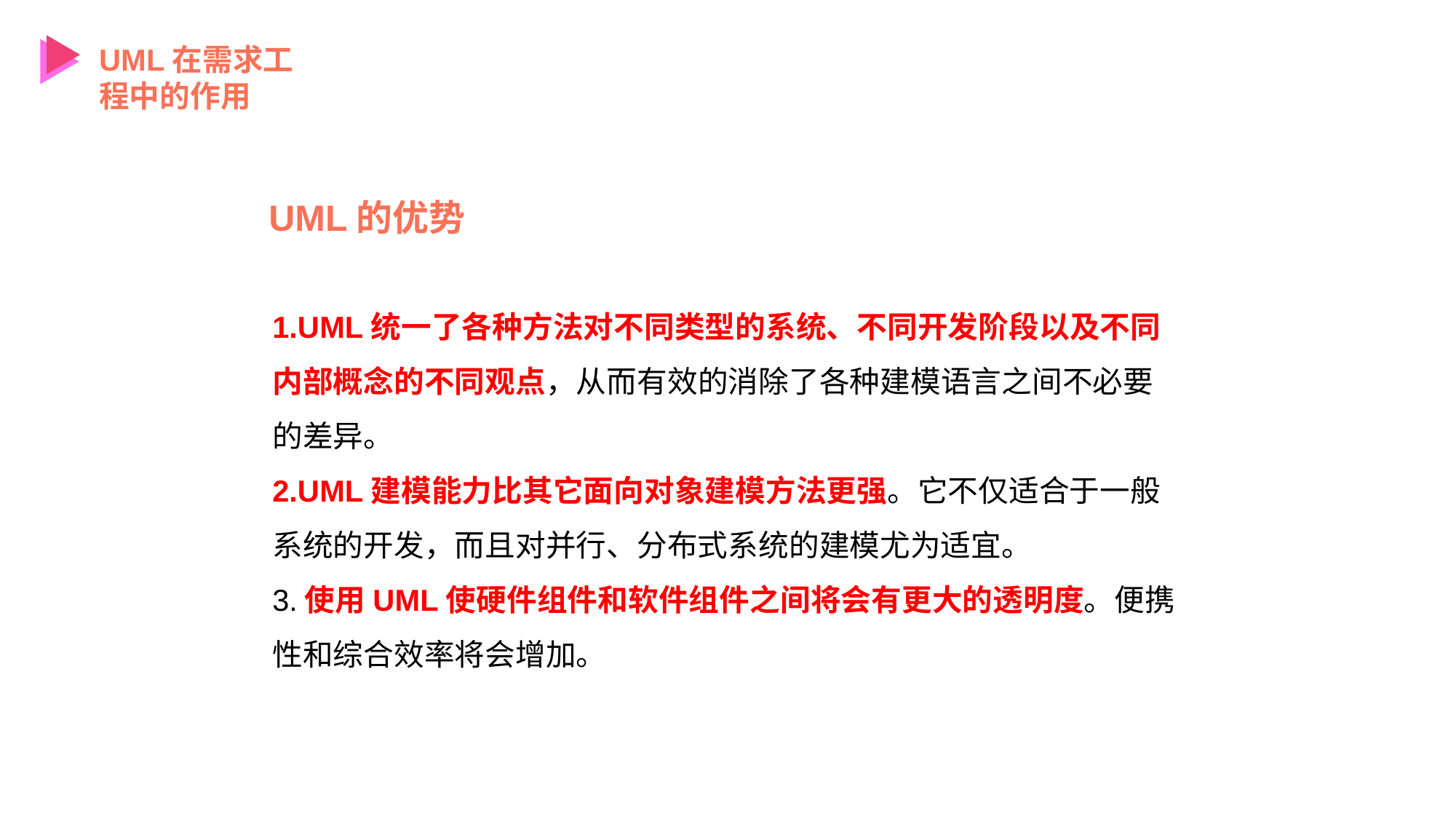

UML在需求工程中的作用
UML的优势
1.UML统一了各种方法对不同类型的系统、不同开发阶段以及不同内部概念的不同观点，从而有效的消除了各种建模语言之间不必要的差异。
2.UML建模能力比其它面向对象建模方法更强。它不仅适合于一般系统的开发，而且对并行、分布式系统的建模尤为适宜。
3.使用UML使硬件组件和软件组件之间将会有更大的透明度。便携性和综合效率将会增加。